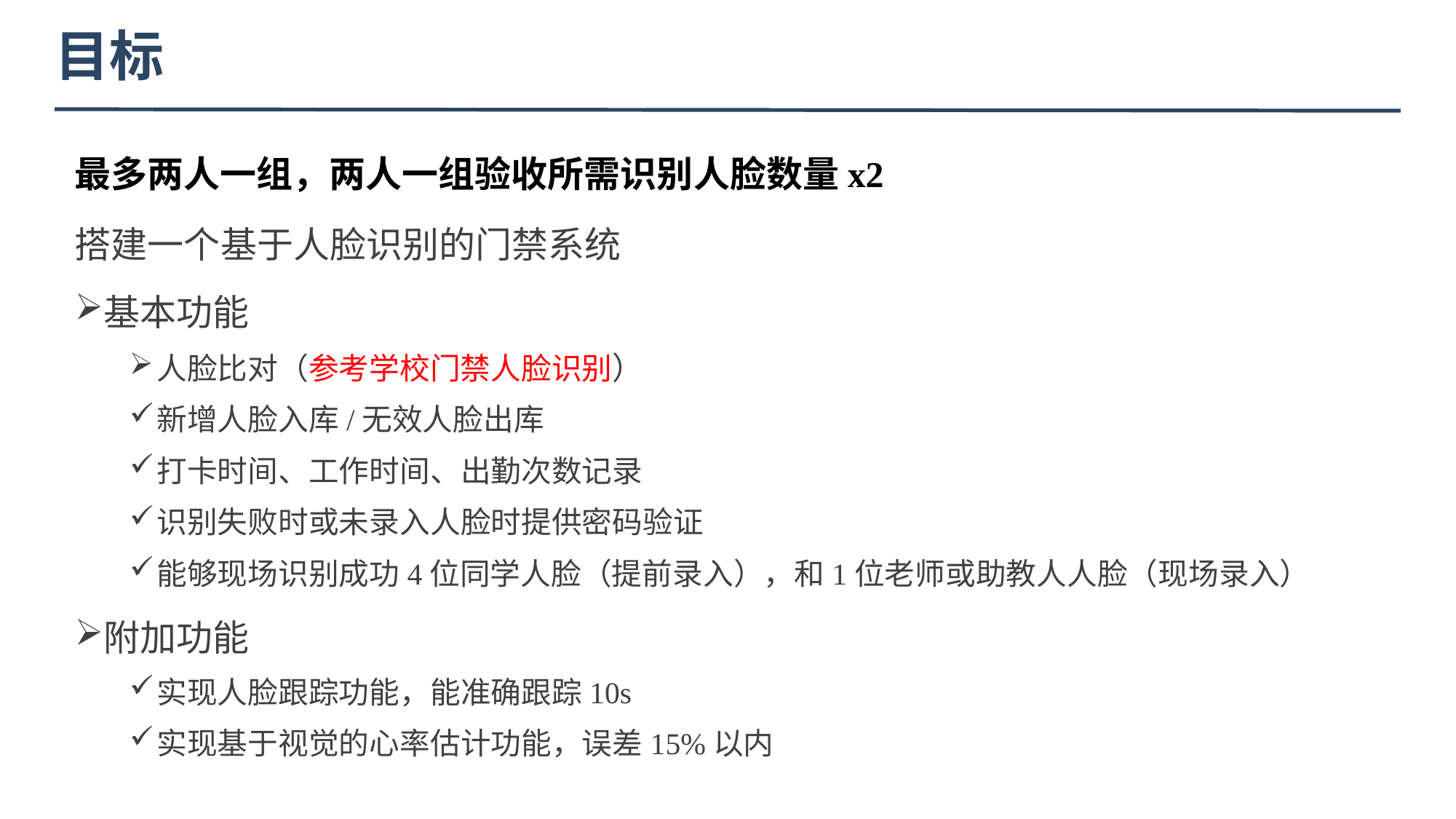

目标
最多两人一组，两人一组验收所需识别人脸数量x2
搭建一个基于人脸识别的门禁系统
基本功能
人脸比对（参考学校门禁人脸识别）
新增人脸入库/无效人脸出库
打卡时间、工作时间、出勤次数记录
识别失败时或未录入人脸时提供密码验证
能够现场识别成功4位同学人脸（提前录入），和1位老师或助教人人脸（现场录入）
附加功能
实现人脸跟踪功能，能准确跟踪10s
实现基于视觉的心率估计功能，误差15%以内